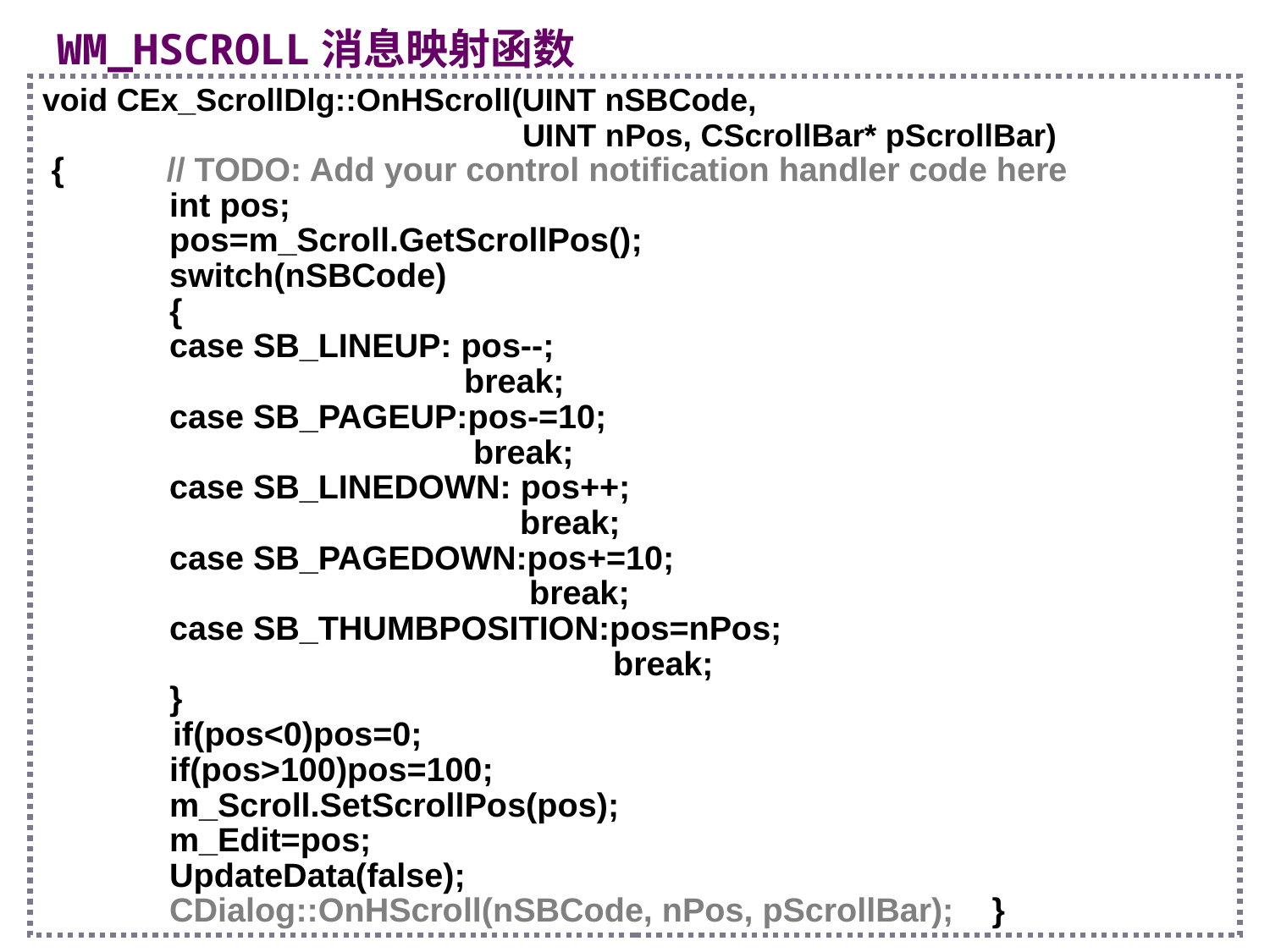

WM_HSCROLL消息映射函数
void CEx_ScrollDlg::OnHScroll(UINT nSBCode,
                                                      UINT nPos, CScrollBar* pScrollBar)
 {           // TODO: Add your control notification handler code here
	int pos;
	pos=m_Scroll.GetScrollPos();
	switch(nSBCode)
	{
	case SB_LINEUP: pos--;
		                  break;
	case SB_PAGEUP:pos-=10;
		                   break;
	case SB_LINEDOWN: pos++;
		                        break;
	case SB_PAGEDOWN:pos+=10;
		                         break;
	case SB_THUMBPOSITION:pos=nPos;
		                                  break;
	}
              if(pos<0)pos=0;
	if(pos>100)pos=100;
	m_Scroll.SetScrollPos(pos);
	m_Edit=pos;
	UpdateData(false);
	CDialog::OnHScroll(nSBCode, nPos, pScrollBar);    }